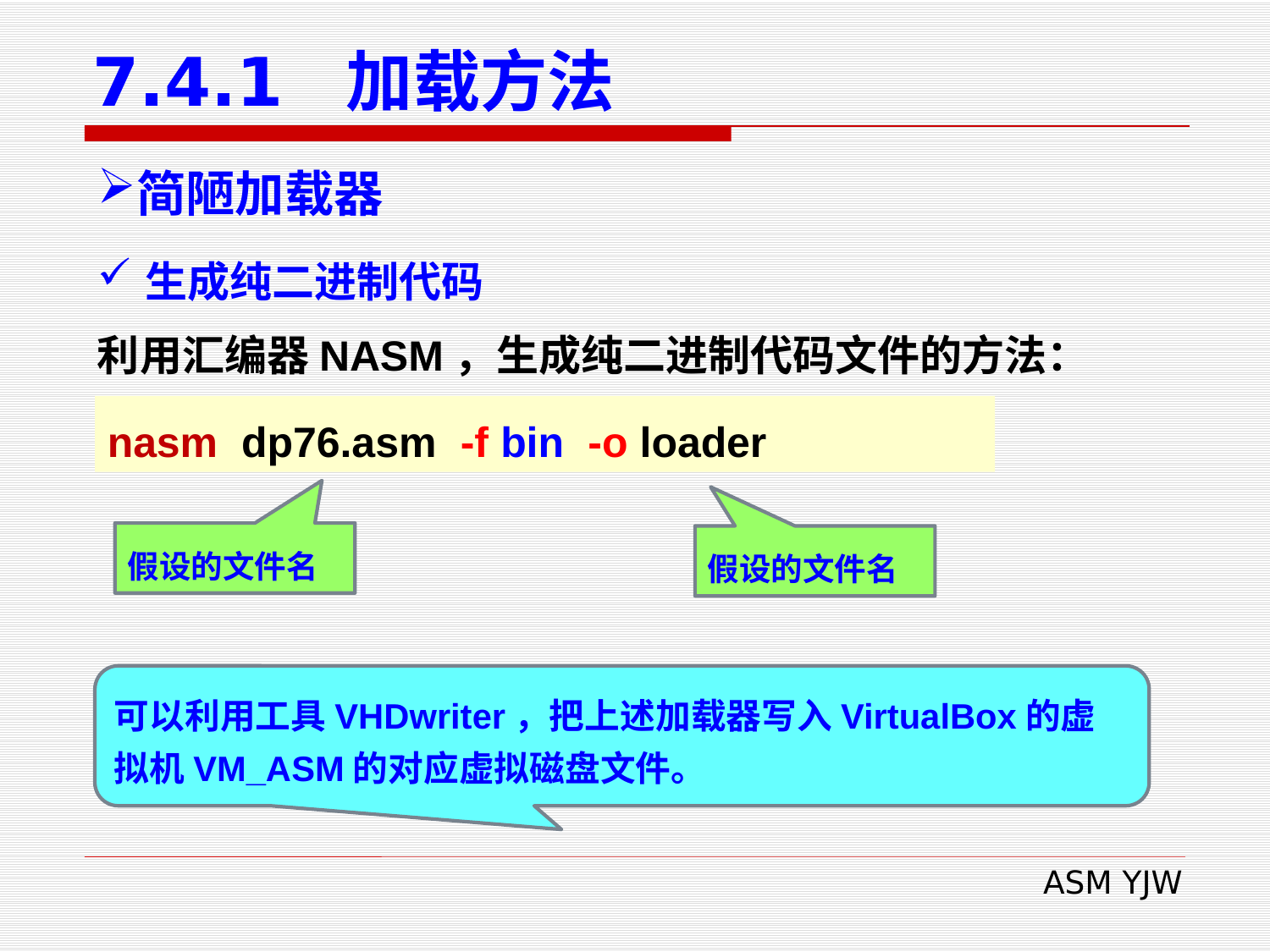

# 7.4.1  加载方法
简陋加载器
生成纯二进制代码
利用汇编器NASM，生成纯二进制代码文件的方法：
nasm  dp76.asm  -f bin  -o loader
假设的文件名
假设的文件名
可以利用工具VHDwriter，把上述加载器写入VirtualBox的虚拟机VM_ASM的对应虚拟磁盘文件。